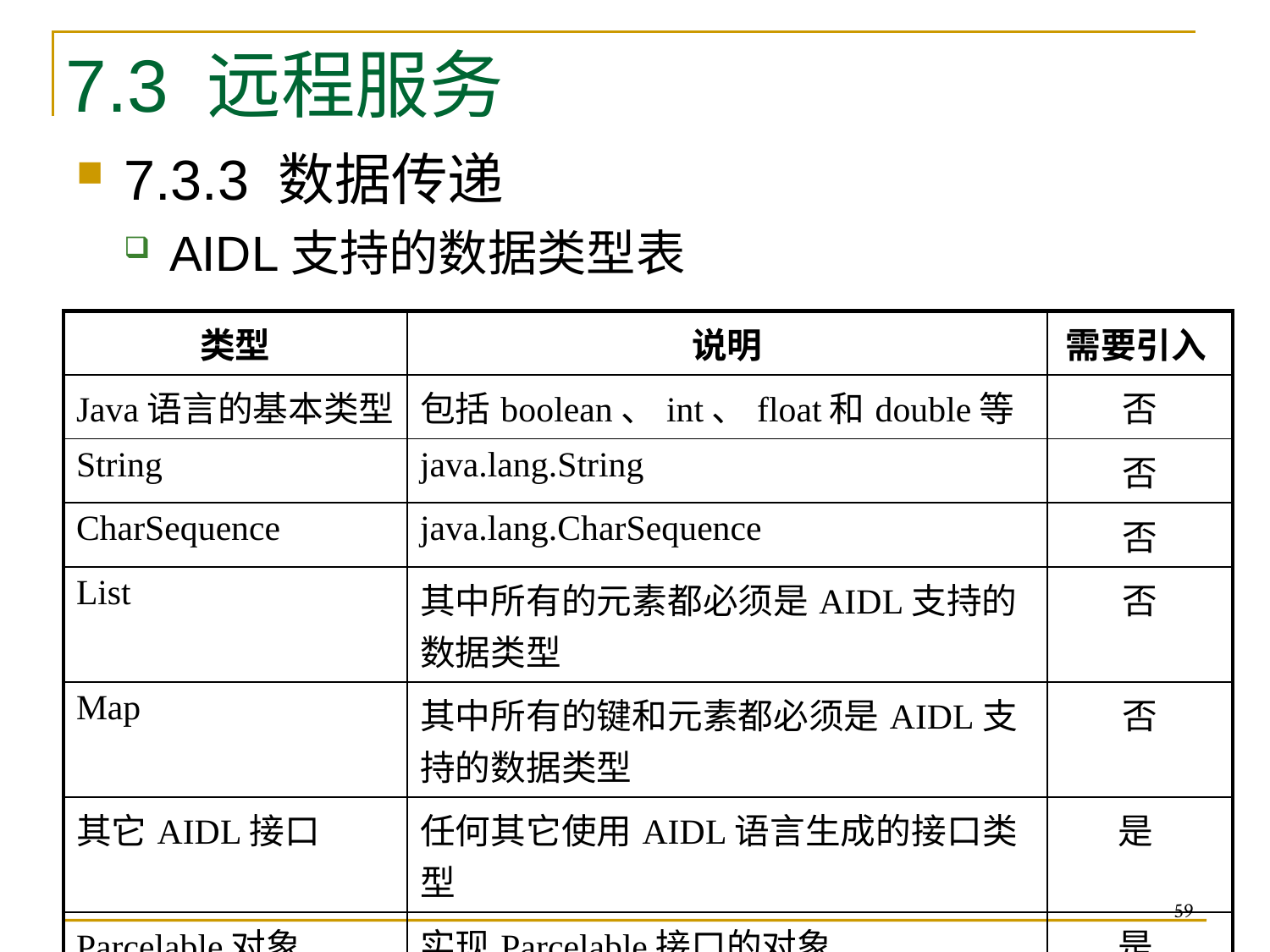

7.3 远程服务
7.3.3 数据传递
AIDL支持的数据类型表
| 类型 | 说明 | 需要引入 |
| --- | --- | --- |
| Java语言的基本类型 | 包括boolean、int、float和double等 | 否 |
| String | java.lang.String | 否 |
| CharSequence | java.lang.CharSequence | 否 |
| List | 其中所有的元素都必须是AIDL支持的数据类型 | 否 |
| Map | 其中所有的键和元素都必须是AIDL支持的数据类型 | 否 |
| 其它AIDL接口 | 任何其它使用AIDL语言生成的接口类型 | 是 |
| Parcelable对象 | 实现Parcelable接口的对象 | 是 |
59